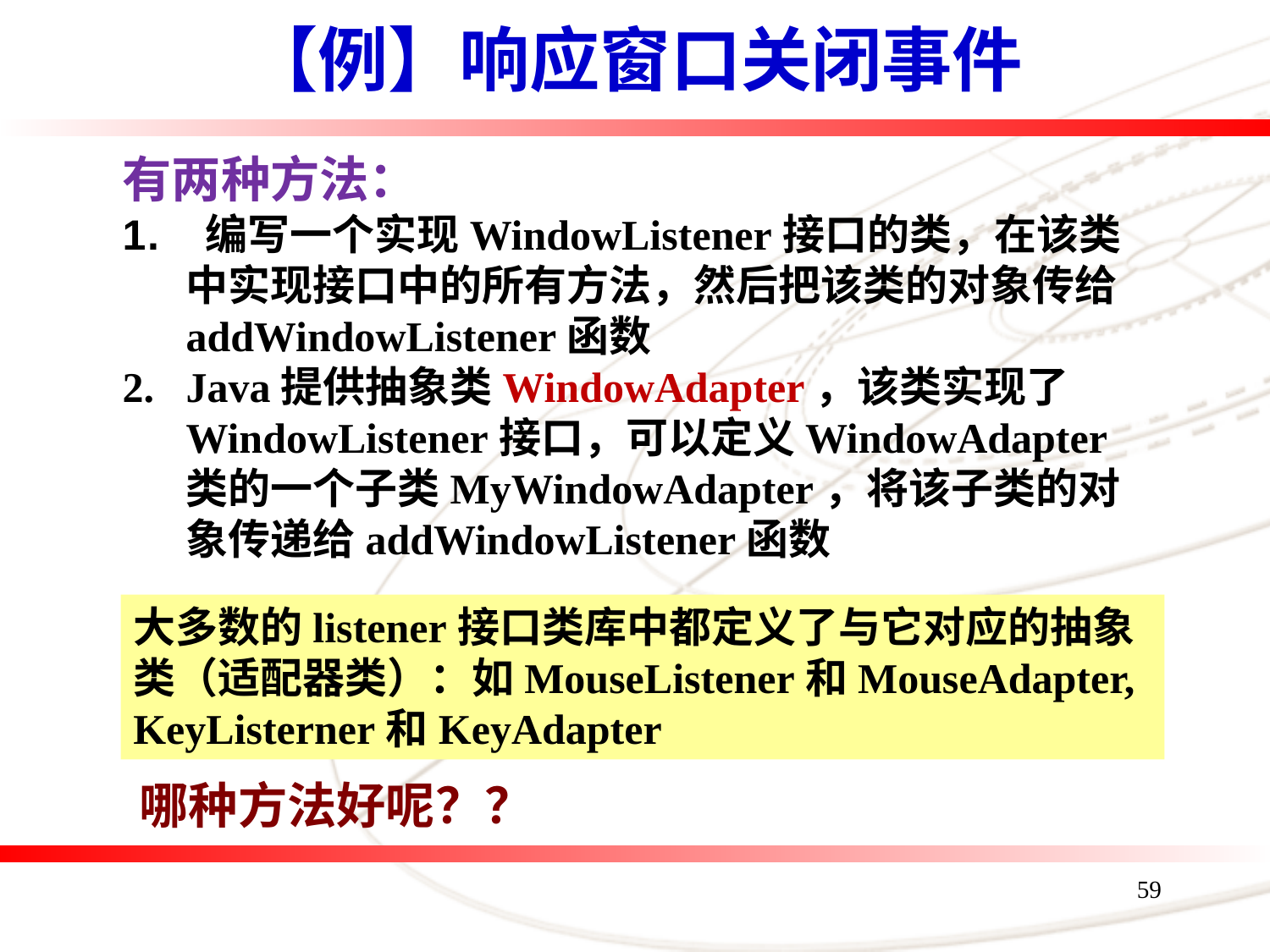

# 【例】响应窗口关闭事件
有两种方法：
 编写一个实现WindowListener接口的类，在该类中实现接口中的所有方法，然后把该类的对象传给addWindowListener函数
Java提供抽象类WindowAdapter，该类实现了WindowListener接口，可以定义WindowAdapter类的一个子类MyWindowAdapter，将该子类的对象传递给addWindowListener函数
大多数的listener接口类库中都定义了与它对应的抽象类（适配器类）：如MouseListener和MouseAdapter, KeyListerner和KeyAdapter
哪种方法好呢？？
59